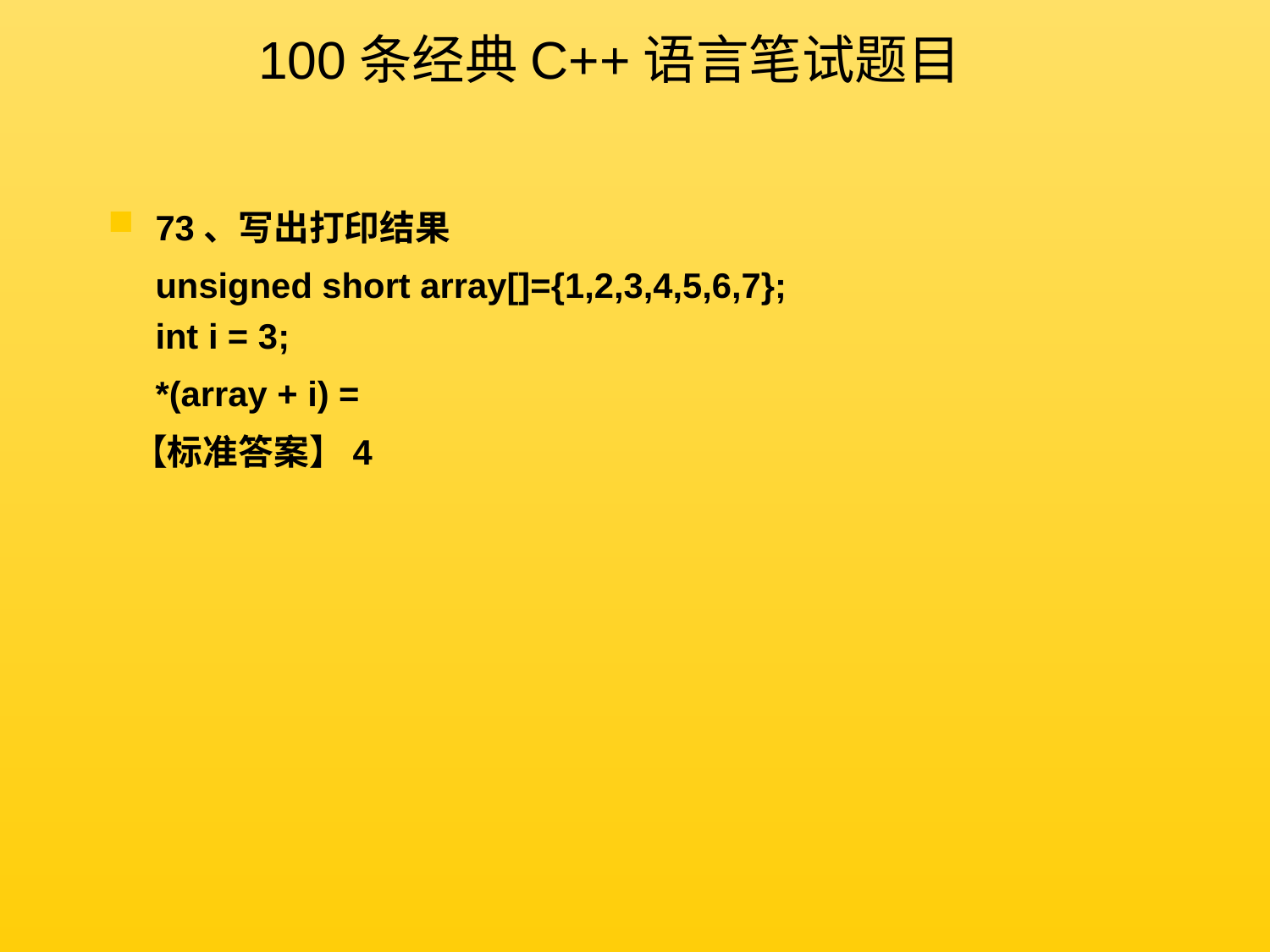

100条经典C++语言笔试题目
73、写出打印结果
	unsigned short array[]={1,2,3,4,5,6,7};
int i = 3;
	*(array + i) =
  【标准答案】4